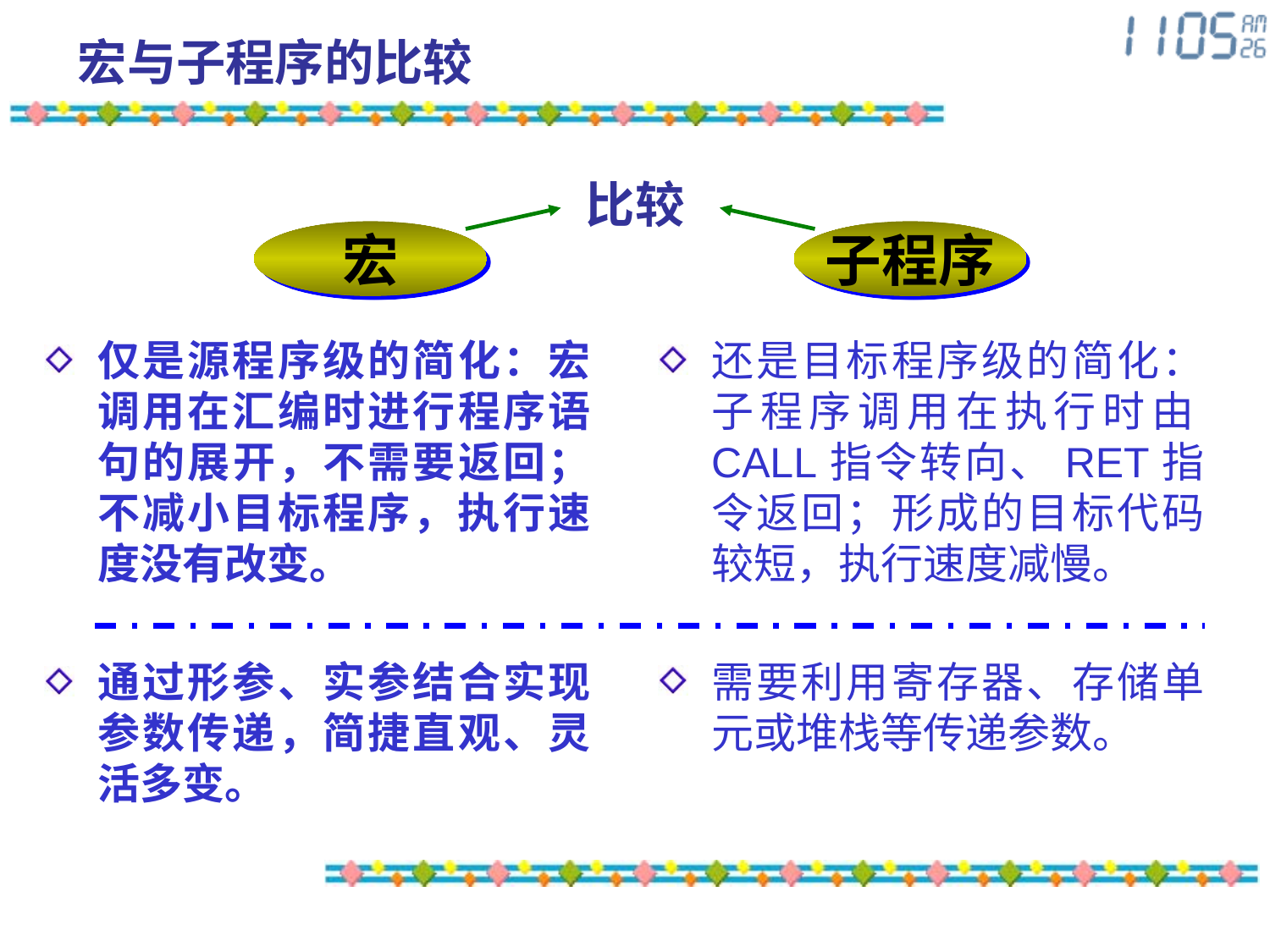

# 宏与子程序的比较
比较

宏
子程序
仅是源程序级的简化：宏调用在汇编时进行程序语句的展开，不需要返回；不减小目标程序，执行速度没有改变。

通过形参、实参结合实现参数传递，简捷直观、灵活多变。
还是目标程序级的简化：子程序调用在执行时由CALL指令转向、RET指令返回；形成的目标代码较短，执行速度减慢。

需要利用寄存器、存储单元或堆栈等传递参数。